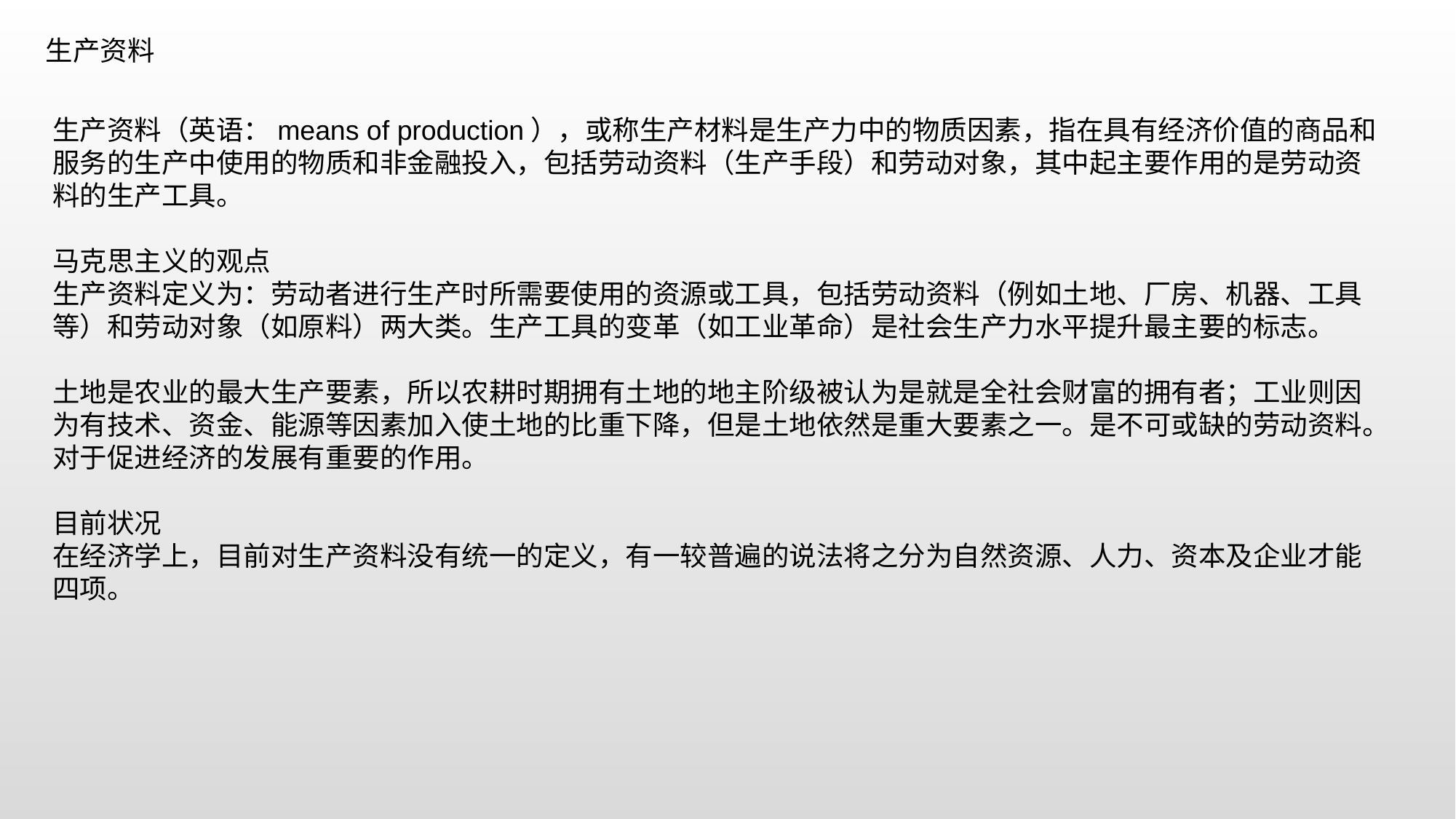

生产资料
生产资料（英语：means of production），或称生产材料是生产力中的物质因素，指在具有经济价值的商品和服务的生产中使用的物质和非金融投入，包括劳动资料（生产手段）和劳动对象，其中起主要作用的是劳动资料的生产工具。

马克思主义的观点
生产资料定义为：劳动者进行生产时所需要使用的资源或工具，包括劳动资料（例如土地、厂房、机器、工具等）和劳动对象（如原料）两大类。生产工具的变革（如工业革命）是社会生产力水平提升最主要的标志。

土地是农业的最大生产要素，所以农耕时期拥有土地的地主阶级被认为是就是全社会财富的拥有者；工业则因为有技术、资金、能源等因素加入使土地的比重下降，但是土地依然是重大要素之一。是不可或缺的劳动资料。对于促进经济的发展有重要的作用。

目前状况
在经济学上，目前对生产资料没有统一的定义，有一较普遍的说法将之分为自然资源、人力、资本及企业才能四项。